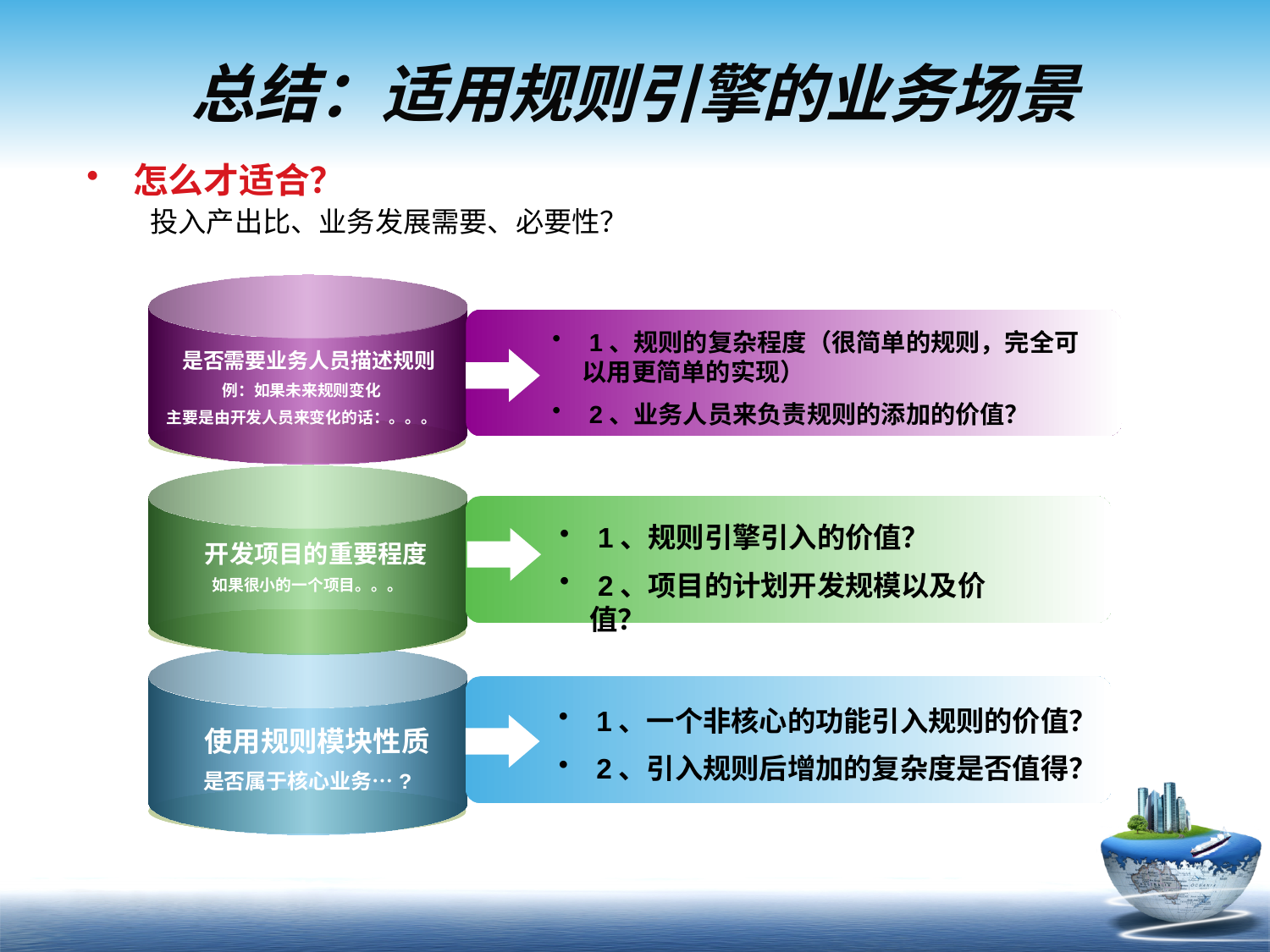

# 总结：适用规则引擎的业务场景
 怎么才适合？
投入产出比、业务发展需要、必要性？

 1、规则的复杂程度（很简单的规则，完全可以用更简单的实现）
 2、业务人员来负责规则的添加的价值？

  是否需要业务人员描述规则
例：如果未来规则变化
主要是由开发人员来变化的话：。。。

 1、规则引擎引入的价值？
 2、项目的计划开发规模以及价值？

  开发项目的重要程度
如果很小的一个项目。。。

 1、一个非核心的功能引入规则的价值？
 2、引入规则后增加的复杂度是否值得？

  使用规则模块性质
是否属于核心业务…?